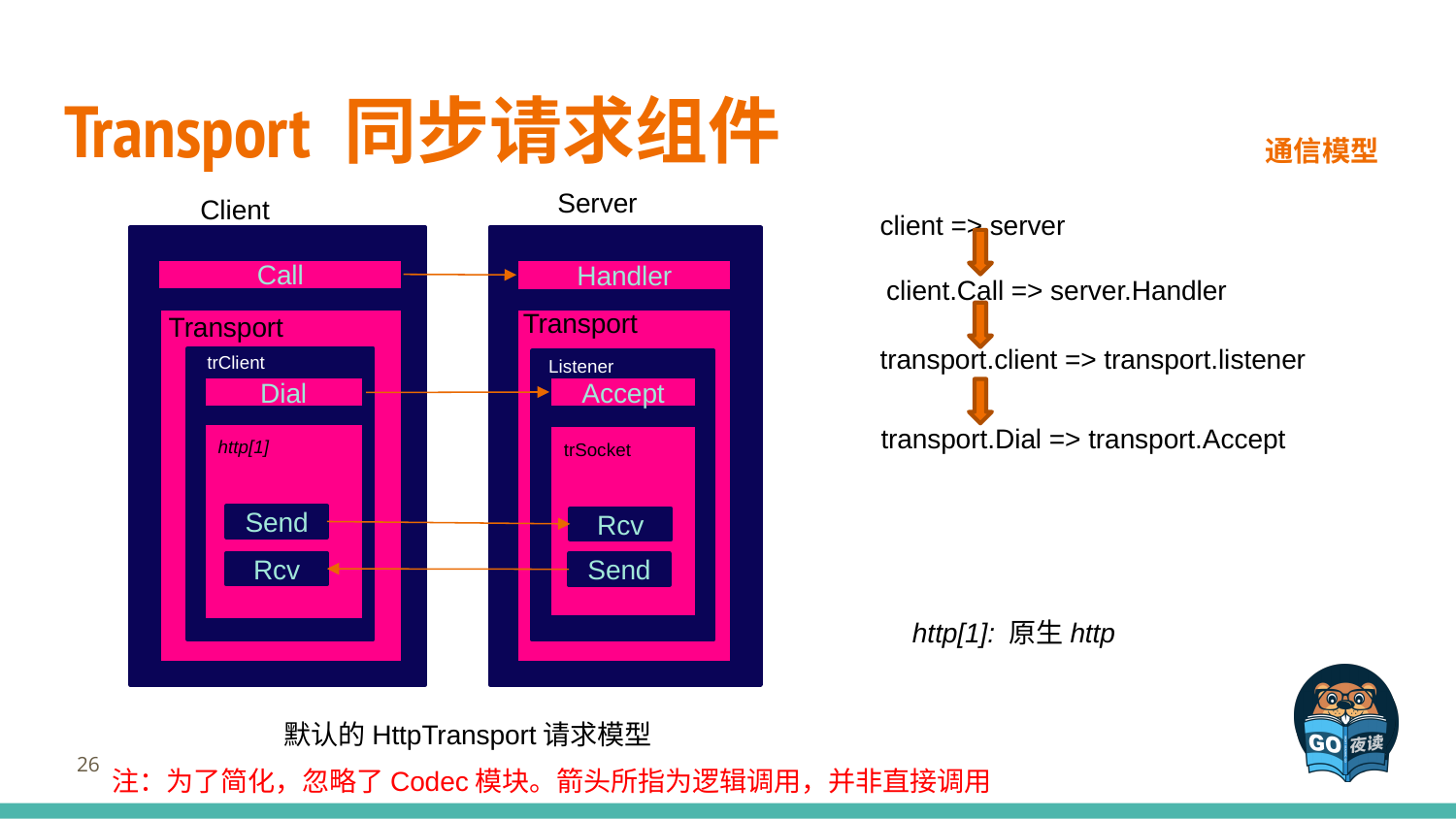

# Transport 同步请求组件
通信模型
Server
Client
client => server

Handler
Call
client.Call => server.Handler

Transport
Transport

transport.client => transport.listener

trClient

Listener

Accept
Dial

transport.Dial => transport.Accept

http[1]
trSocket
Send
Rcv
Rcv
Send
http[1]: 原生http
默认的HttpTransport请求模型
26
注：为了简化，忽略了Codec模块。箭头所指为逻辑调用，并非直接调用